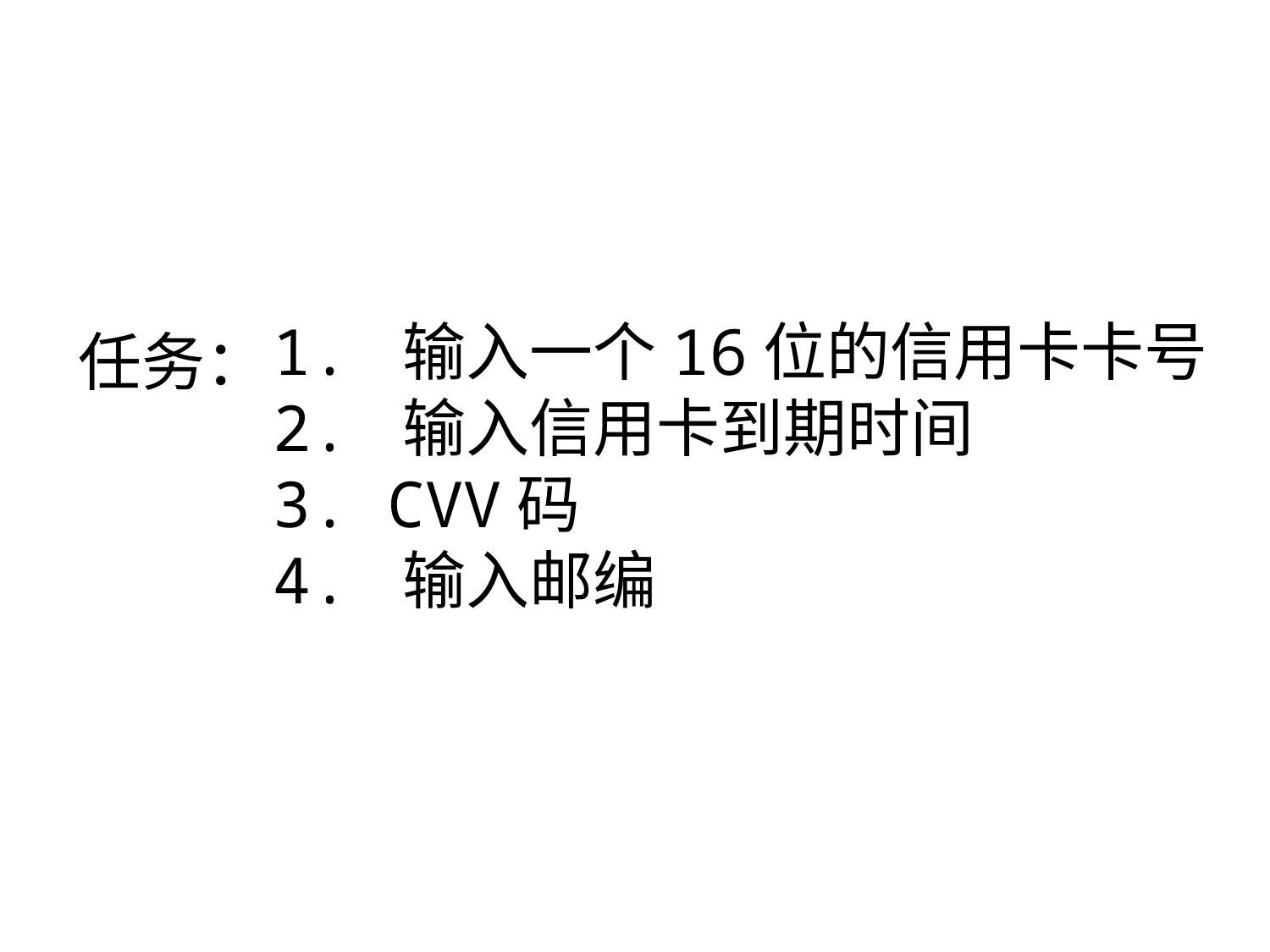

1. 输入一个16位的信用卡卡号
2. 输入信用卡到期时间
3. CVV码
4. 输入邮编
任务：